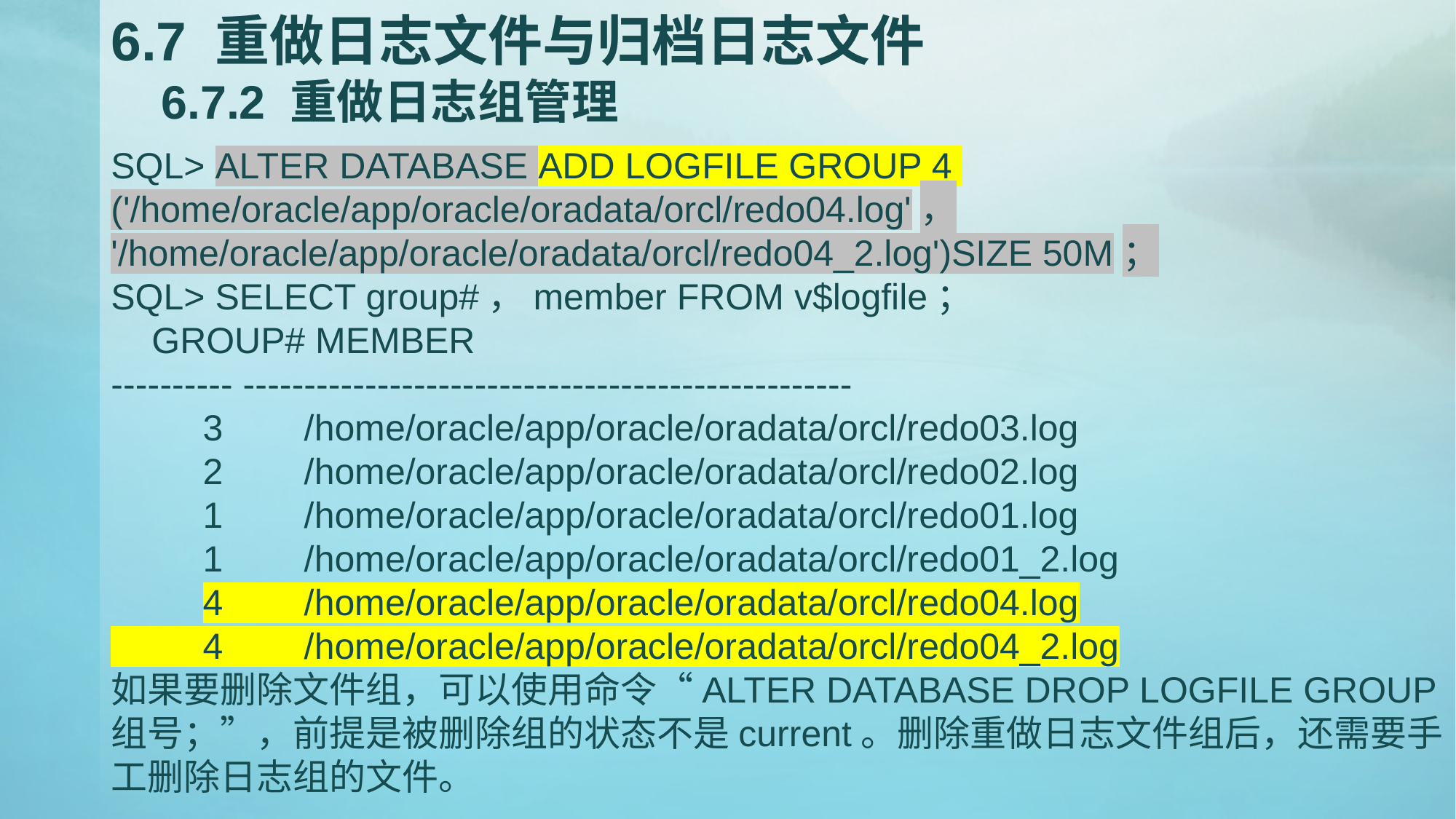

# 6.7 重做日志文件与归档日志文件 6.7.2 重做日志组管理
SQL> ALTER DATABASE ADD LOGFILE GROUP 4
('/home/oracle/app/oracle/oradata/orcl/redo04.log'，
'/home/oracle/app/oracle/oradata/orcl/redo04_2.log')SIZE 50M；
SQL> SELECT group#，member FROM v$logfile；
    GROUP# MEMBER
---------- --------------------------------------------------
         3        /home/oracle/app/oracle/oradata/orcl/redo03.log
         2        /home/oracle/app/oracle/oradata/orcl/redo02.log
         1        /home/oracle/app/oracle/oradata/orcl/redo01.log
         1        /home/oracle/app/oracle/oradata/orcl/redo01_2.log
         4        /home/oracle/app/oracle/oradata/orcl/redo04.log
         4        /home/oracle/app/oracle/oradata/orcl/redo04_2.log
如果要删除文件组，可以使用命令“ALTER DATABASE DROP LOGFILE GROUP组号；”，前提是被删除组的状态不是current。删除重做日志文件组后，还需要手工删除日志组的文件。